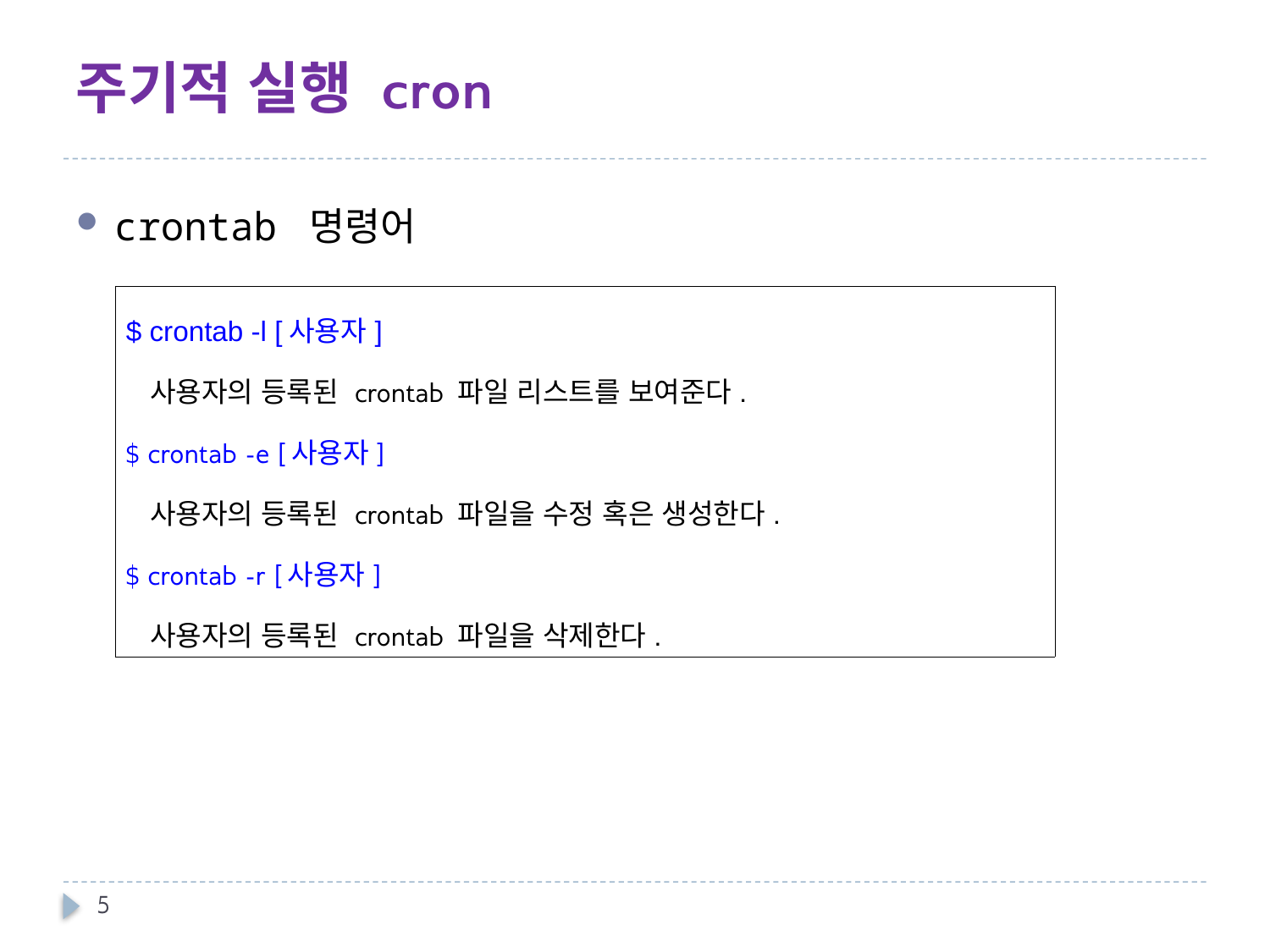

# 주기적 실행 cron
crontab 명령어

| $ crontab -l [사용자] 사용자의 등록된 crontab 파일 리스트를 보여준다. $ crontab -e [사용자] 사용자의 등록된 crontab 파일을 수정 혹은 생성한다. $ crontab -r [사용자] 사용자의 등록된 crontab 파일을 삭제한다. |
| --- |
5